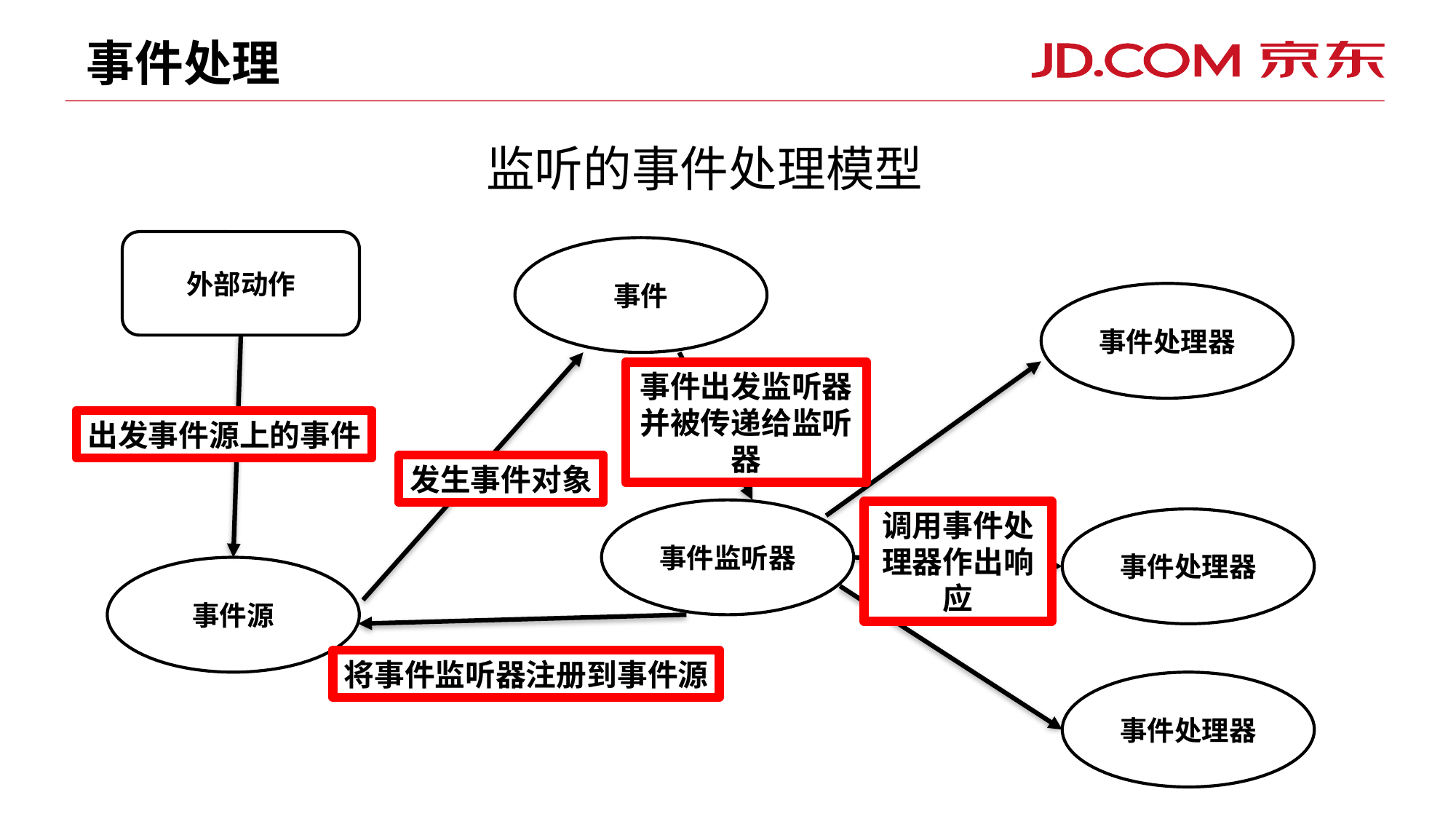

事件处理
监听的事件处理模型
外部动作
事件处理器
事件监听器
事件处理器
事件源
事件处理器
事件
事件出发监听器并被传递给监听器
出发事件源上的事件
发生事件对象
调用事件处理器作出响应
将事件监听器注册到事件源